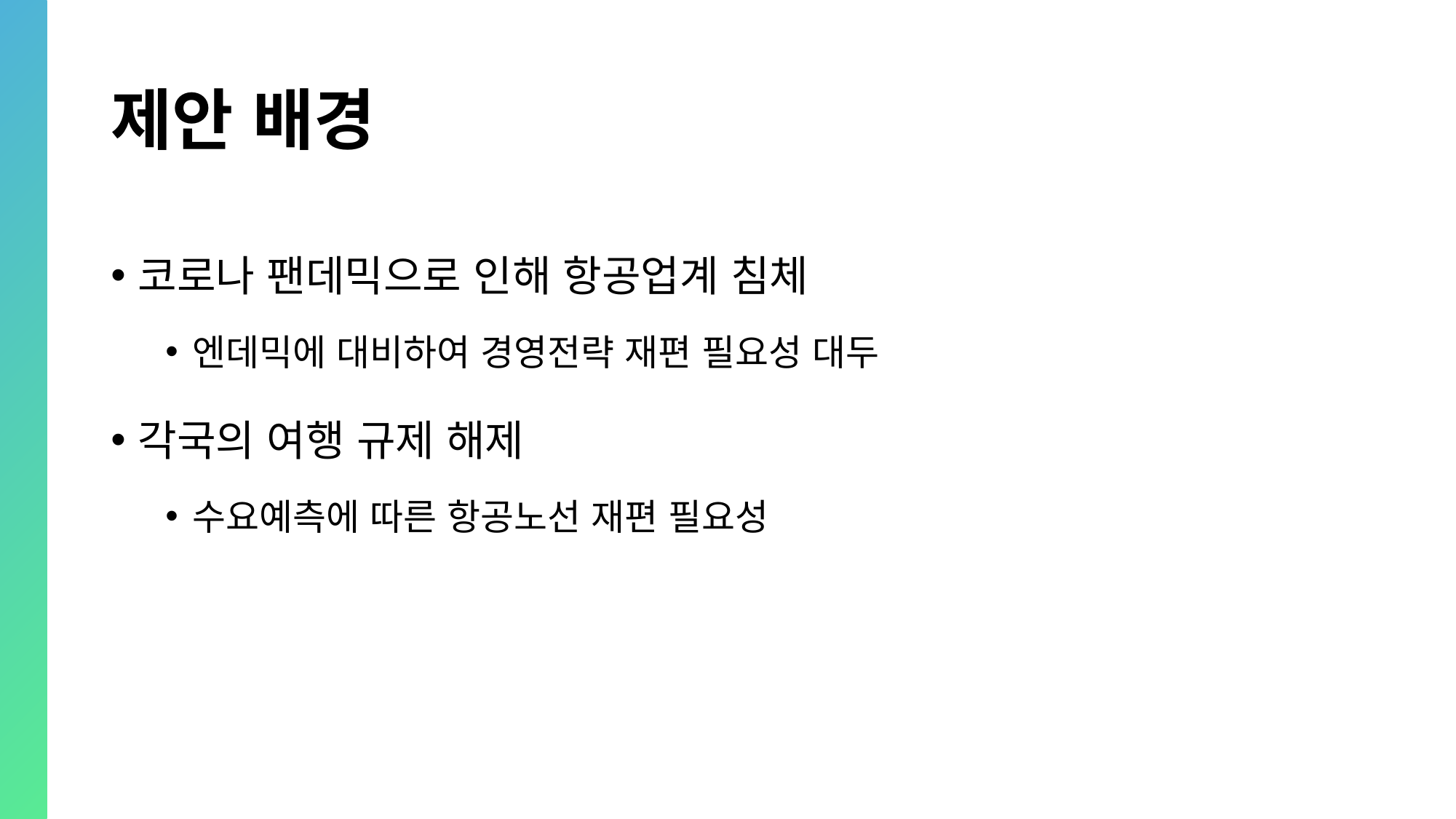

# 제안 배경
코로나 팬데믹으로 인해 항공업계 침체
엔데믹에 대비하여 경영전략 재편 필요성 대두
각국의 여행 규제 해제
수요예측에 따른 항공노선 재편 필요성